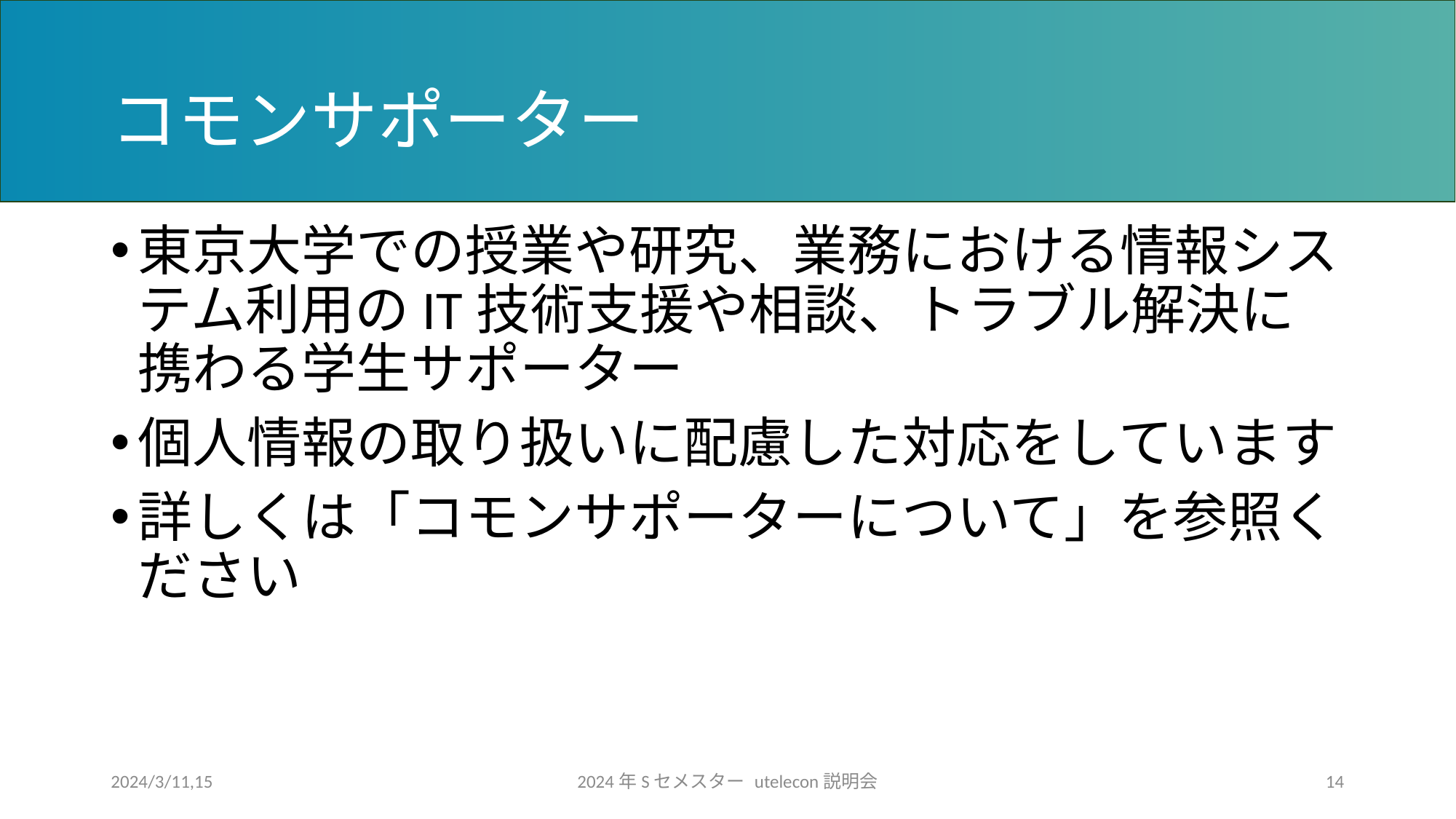

# コモンサポーター
東京大学での授業や研究、業務における情報システム利用のIT技術支援や相談、トラブル解決に携わる学生サポーター
個人情報の取り扱いに配慮した対応をしています
詳しくは「コモンサポーターについて」を参照ください
2024/3/11,15
2024年Sセメスター utelecon説明会
14